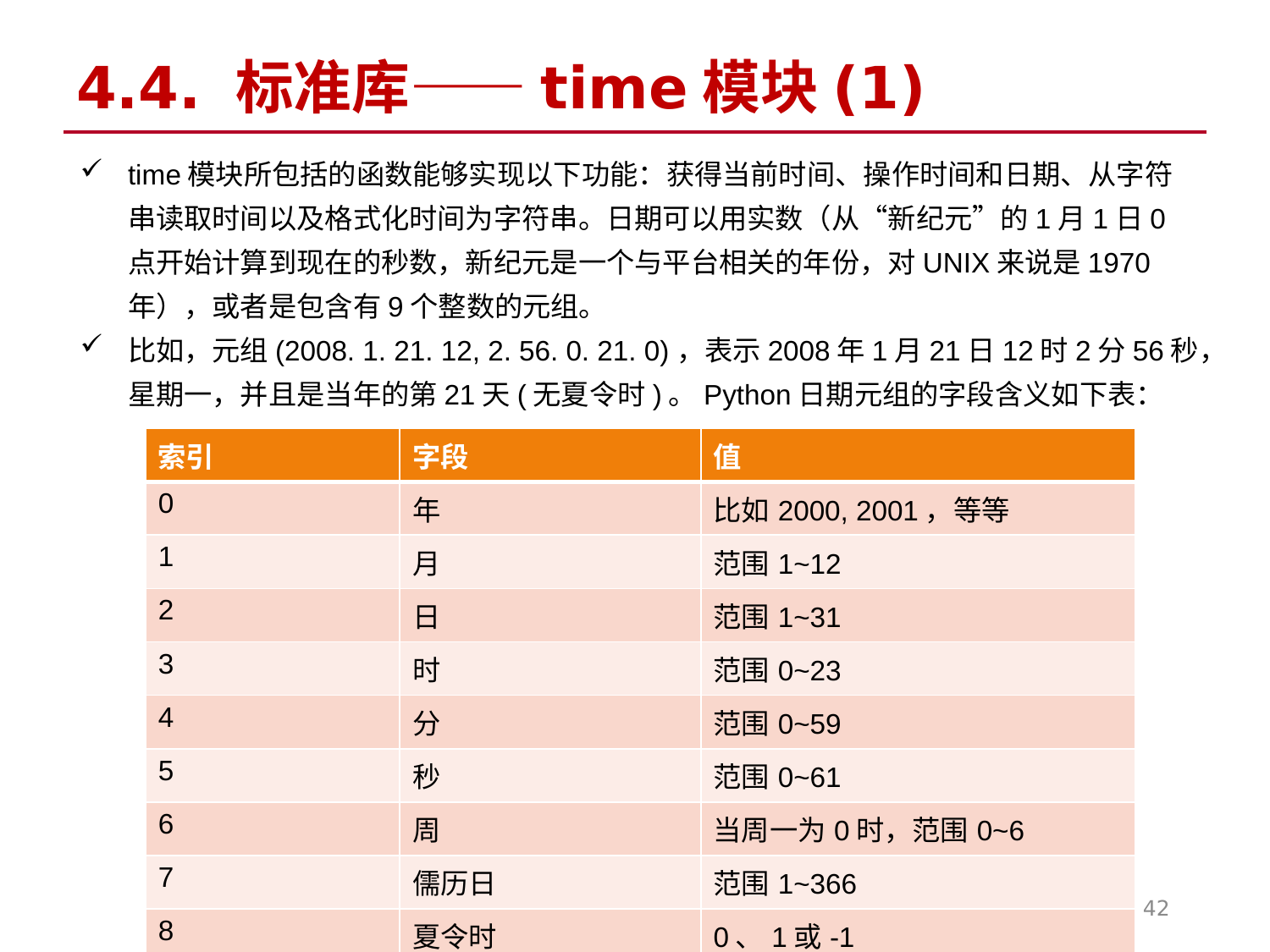

# 4.4. 标准库——time模块(1)
time模块所包括的函数能够实现以下功能：获得当前时间、操作时间和日期、从字符串读取时间以及格式化时间为字符串。日期可以用实数（从“新纪元”的1月1日0点开始计算到现在的秒数，新纪元是一个与平台相关的年份，对UNIX来说是1970年），或者是包含有9个整数的元组。
比如，元组(2008. 1. 21. 12, 2. 56. 0. 21. 0)，表示2008年1月21日12时2分56秒，星期一，并且是当年的第21天(无夏令时)。Python日期元组的字段含义如下表：
| 索引 | 字段 | 值 |
| --- | --- | --- |
| 0 | 年 | 比如2000, 2001，等等 |
| 1 | 月 | 范围1~12 |
| 2 | 日 | 范围1~31 |
| 3 | 时 | 范围0~23 |
| 4 | 分 | 范围0~59 |
| 5 | 秒 | 范围0~61 |
| 6 | 周 | 当周一为0时，范围0~6 |
| 7 | 儒历日 | 范围1~366 |
| 8 | 夏令时 | 0、1或-1 |
42